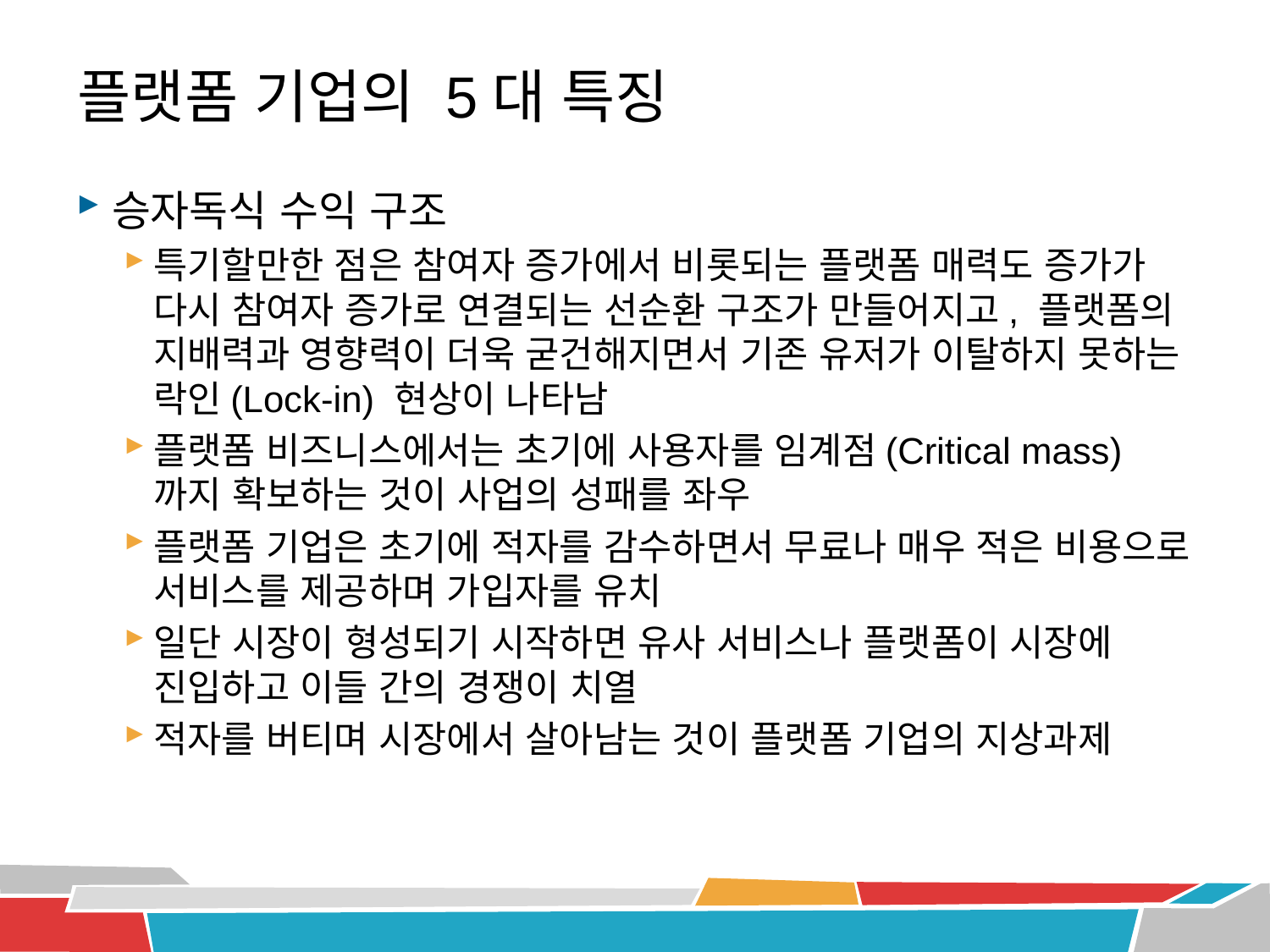

# 플랫폼 기업의 5대 특징
승자독식 수익 구조
특기할만한 점은 참여자 증가에서 비롯되는 플랫폼 매력도 증가가 다시 참여자 증가로 연결되는 선순환 구조가 만들어지고, 플랫폼의 지배력과 영향력이 더욱 굳건해지면서 기존 유저가 이탈하지 못하는 락인(Lock-in) 현상이 나타남
플랫폼 비즈니스에서는 초기에 사용자를 임계점(Critical mass)까지 확보하는 것이 사업의 성패를 좌우
플랫폼 기업은 초기에 적자를 감수하면서 무료나 매우 적은 비용으로 서비스를 제공하며 가입자를 유치
일단 시장이 형성되기 시작하면 유사 서비스나 플랫폼이 시장에 진입하고 이들 간의 경쟁이 치열
적자를 버티며 시장에서 살아남는 것이 플랫폼 기업의 지상과제